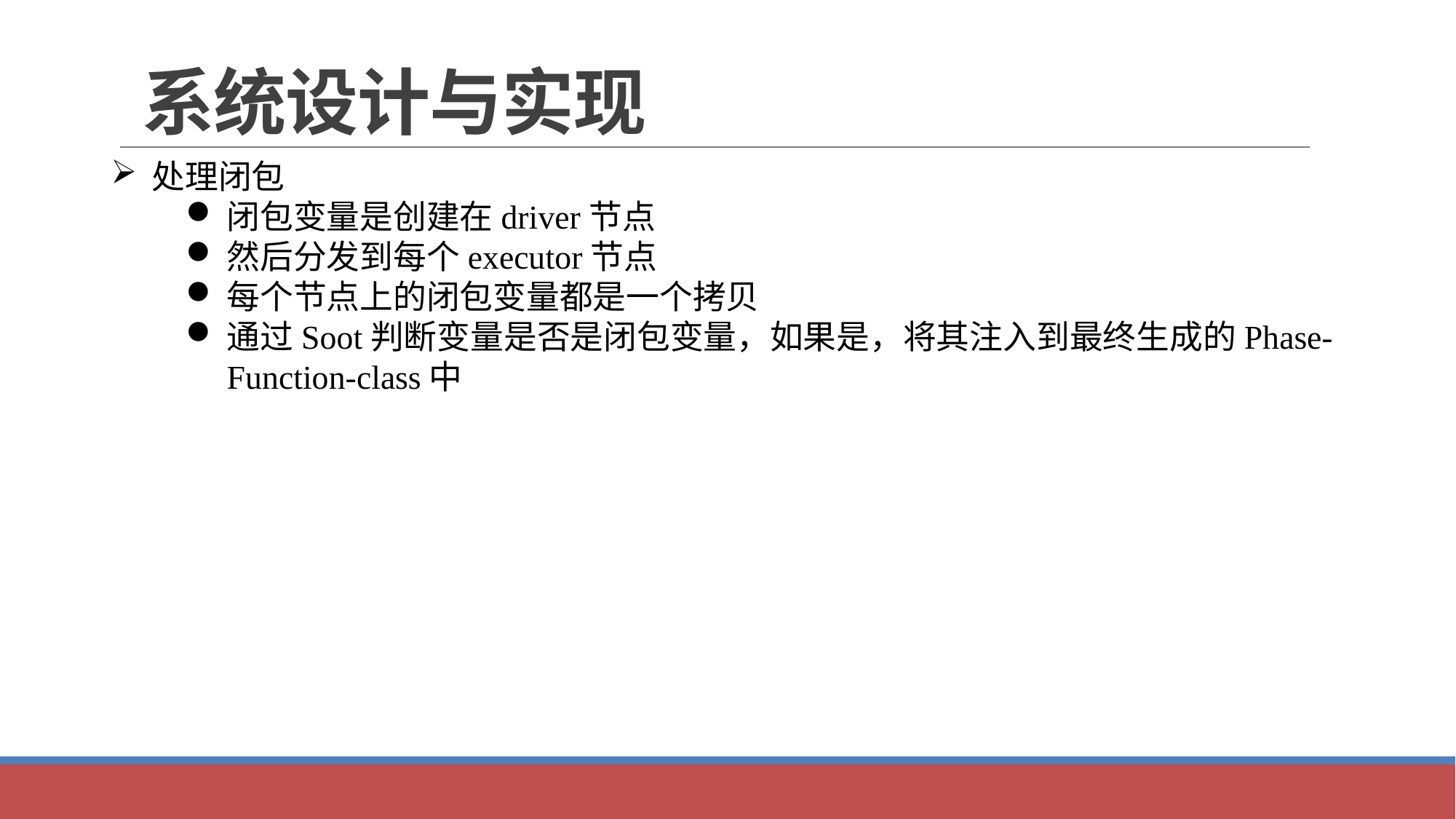

# 系统设计与实现
处理闭包
闭包变量是创建在driver节点
然后分发到每个executor节点
每个节点上的闭包变量都是一个拷贝
通过Soot判断变量是否是闭包变量，如果是，将其注入到最终生成的Phase-Function-class中